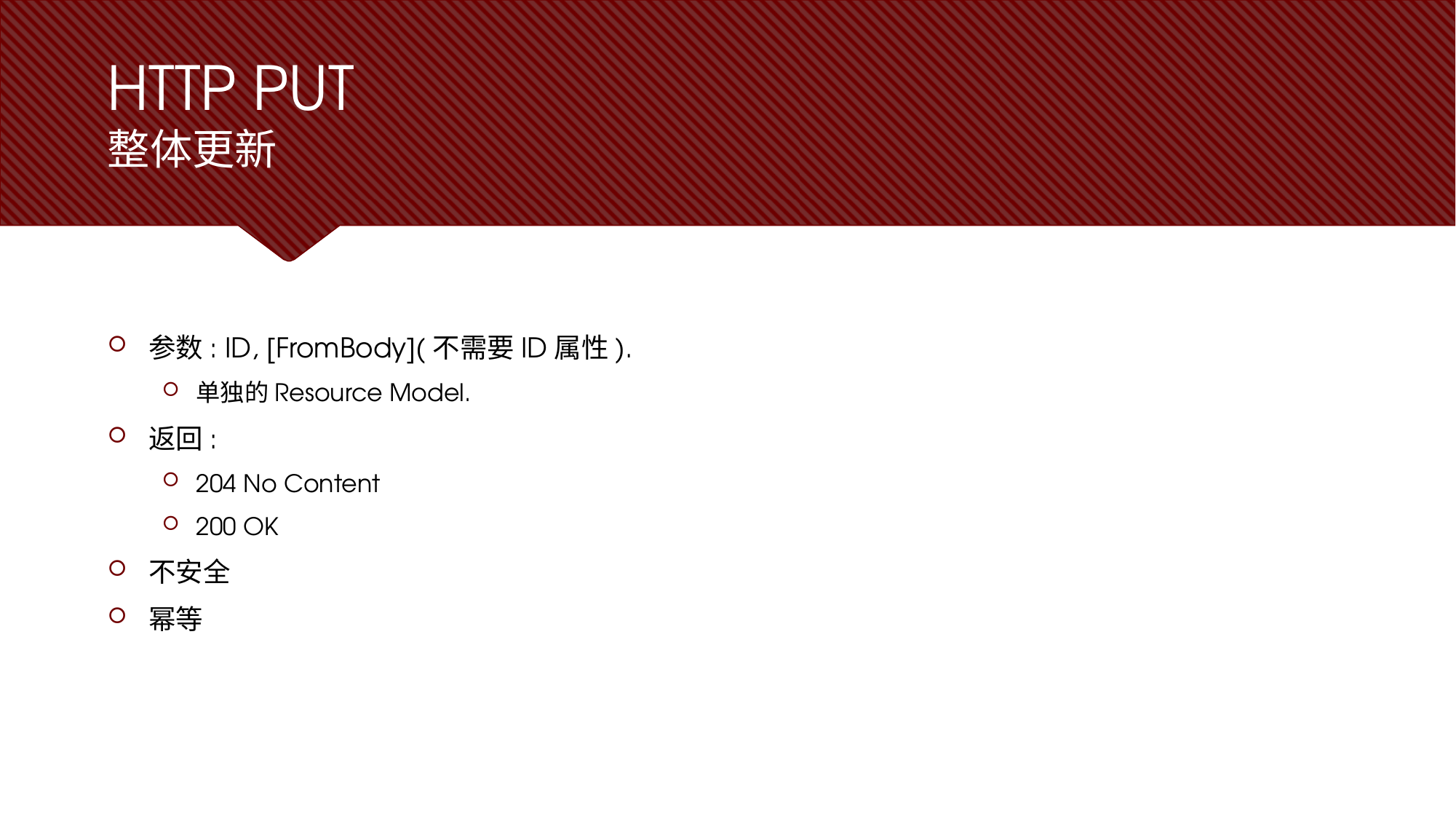

# HTTP PUT 整体更新
参数: ID, [FromBody](不需要ID属性).
单独的Resource Model.
返回:
204 No Content
200 OK
不安全
幂等